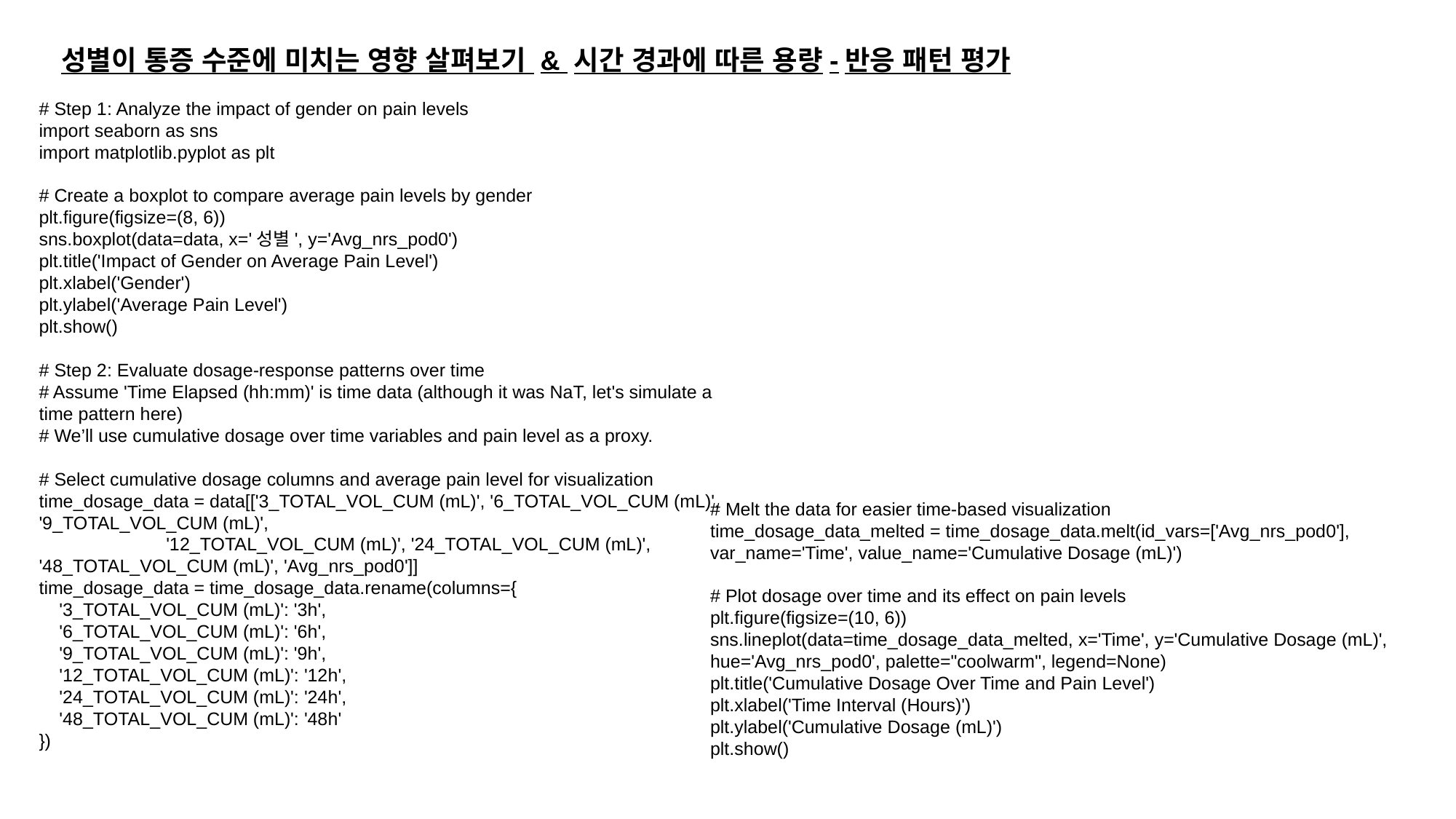

성별이 통증 수준에 미치는 영향 살펴보기 & 시간 경과에 따른 용량-반응 패턴 평가
# Step 1: Analyze the impact of gender on pain levels
import seaborn as sns
import matplotlib.pyplot as plt

# Create a boxplot to compare average pain levels by gender
plt.figure(figsize=(8, 6))
sns.boxplot(data=data, x='성별', y='Avg_nrs_pod0')
plt.title('Impact of Gender on Average Pain Level')
plt.xlabel('Gender')
plt.ylabel('Average Pain Level')
plt.show()

# Step 2: Evaluate dosage-response patterns over time
# Assume 'Time Elapsed (hh:mm)' is time data (although it was NaT, let's simulate a time pattern here)
# We’ll use cumulative dosage over time variables and pain level as a proxy.

# Select cumulative dosage columns and average pain level for visualization
time_dosage_data = data[['3_TOTAL_VOL_CUM (mL)', '6_TOTAL_VOL_CUM (mL)', '9_TOTAL_VOL_CUM (mL)',
                         '12_TOTAL_VOL_CUM (mL)', '24_TOTAL_VOL_CUM (mL)', '48_TOTAL_VOL_CUM (mL)', 'Avg_nrs_pod0']]
time_dosage_data = time_dosage_data.rename(columns={
    '3_TOTAL_VOL_CUM (mL)': '3h',
    '6_TOTAL_VOL_CUM (mL)': '6h',
    '9_TOTAL_VOL_CUM (mL)': '9h',
    '12_TOTAL_VOL_CUM (mL)': '12h',
    '24_TOTAL_VOL_CUM (mL)': '24h',
    '48_TOTAL_VOL_CUM (mL)': '48h'
})

# Melt the data for easier time-based visualization
time_dosage_data_melted = time_dosage_data.melt(id_vars=['Avg_nrs_pod0'], var_name='Time', value_name='Cumulative Dosage (mL)')

# Plot dosage over time and its effect on pain levels
plt.figure(figsize=(10, 6))
sns.lineplot(data=time_dosage_data_melted, x='Time', y='Cumulative Dosage (mL)', hue='Avg_nrs_pod0', palette="coolwarm", legend=None)
plt.title('Cumulative Dosage Over Time and Pain Level')
plt.xlabel('Time Interval (Hours)')
plt.ylabel('Cumulative Dosage (mL)')
plt.show()